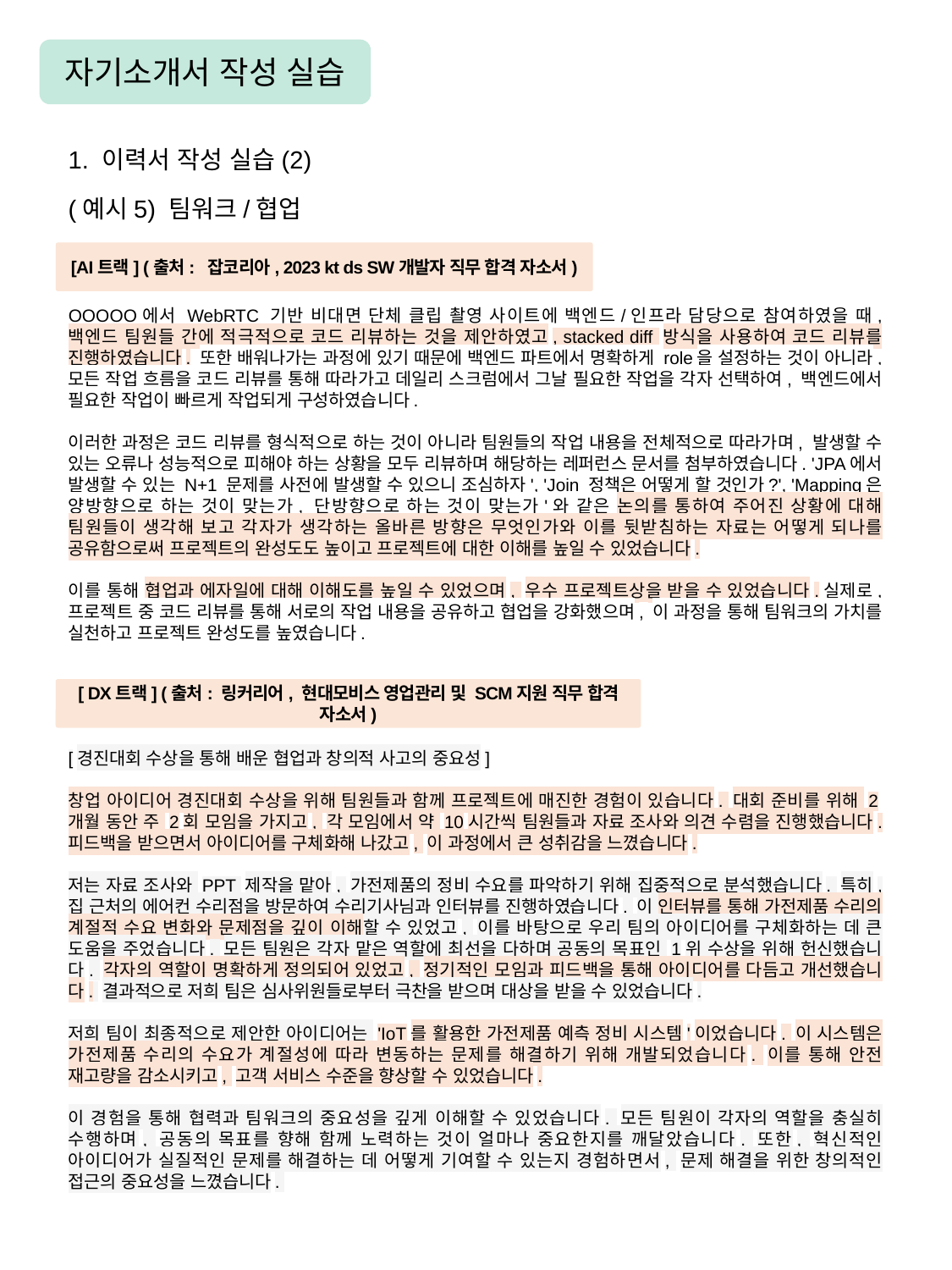

자기소개서 작성 실습
1. 이력서 작성 실습(2)
(예시5) 팀워크/협업
[AI트랙] (출처:  잡코리아, 2023 kt ds SW개발자 직무 합격 자소서)
OOOOO에서 WebRTC 기반 비대면 단체 클립 촬영 사이트에 백엔드/인프라 담당으로 참여하였을 때, 백엔드 팀원들 간에 적극적으로 코드 리뷰하는 것을 제안하였고, stacked diff 방식을 사용하여 코드 리뷰를 진행하였습니다. 또한 배워나가는 과정에 있기 때문에 백엔드 파트에서 명확하게 role을 설정하는 것이 아니라, 모든 작업 흐름을 코드 리뷰를 통해 따라가고 데일리 스크럼에서 그날 필요한 작업을 각자 선택하여, 백엔드에서 필요한 작업이 빠르게 작업되게 구성하였습니다.

이러한 과정은 코드 리뷰를 형식적으로 하는 것이 아니라 팀원들의 작업 내용을 전체적으로 따라가며, 발생할 수 있는 오류나 성능적으로 피해야 하는 상황을 모두 리뷰하며 해당하는 레퍼런스 문서를 첨부하였습니다. 'JPA에서 발생할 수 있는 N+1 문제를 사전에 발생할 수 있으니 조심하자', 'Join 정책은 어떻게 할 것인가?', 'Mapping은 양방향으로 하는 것이 맞는가, 단방향으로 하는 것이 맞는가'와 같은 논의를 통하여 주어진 상황에 대해 팀원들이 생각해 보고 각자가 생각하는 올바른 방향은 무엇인가와 이를 뒷받침하는 자료는 어떻게 되나를 공유함으로써 프로젝트의 완성도도 높이고 프로젝트에 대한 이해를 높일 수 있었습니다.

이를 통해 협업과 에자일에 대해 이해도를 높일 수 있었으며, 우수 프로젝트상을 받을 수 있었습니다.실제로, 프로젝트 중 코드 리뷰를 통해 서로의 작업 내용을 공유하고 협업을 강화했으며, 이 과정을 통해 팀워크의 가치를 실천하고 프로젝트 완성도를 높였습니다.
[ DX트랙] (출처: 링커리어, 현대모비스 영업관리 및 SCM지원 직무 합격 자소서)
[경진대회 수상을 통해 배운 협업과 창의적 사고의 중요성]

창업 아이디어 경진대회 수상을 위해 팀원들과 함께 프로젝트에 매진한 경험이 있습니다. 대회 준비를 위해 2개월 동안 주 2회 모임을 가지고, 각 모임에서 약 10시간씩 팀원들과 자료 조사와 의견 수렴을 진행했습니다. 피드백을 받으면서 아이디어를 구체화해 나갔고, 이 과정에서 큰 성취감을 느꼈습니다.

저는 자료 조사와 PPT 제작을 맡아, 가전제품의 정비 수요를 파악하기 위해 집중적으로 분석했습니다. 특히, 집 근처의 에어컨 수리점을 방문하여 수리기사님과 인터뷰를 진행하였습니다. 이 인터뷰를 통해 가전제품 수리의 계절적 수요 변화와 문제점을 깊이 이해할 수 있었고, 이를 바탕으로 우리 팀의 아이디어를 구체화하는 데 큰 도움을 주었습니다. 모든 팀원은 각자 맡은 역할에 최선을 다하며 공동의 목표인 1위 수상을 위해 헌신했습니다. 각자의 역할이 명확하게 정의되어 있었고, 정기적인 모임과 피드백을 통해 아이디어를 다듬고 개선했습니다. 결과적으로 저희 팀은 심사위원들로부터 극찬을 받으며 대상을 받을 수 있었습니다.

저희 팀이 최종적으로 제안한 아이디어는 'IoT를 활용한 가전제품 예측 정비 시스템'이었습니다. 이 시스템은 가전제품 수리의 수요가 계절성에 따라 변동하는 문제를 해결하기 위해 개발되었습니다. 이를 통해 안전 재고량을 감소시키고, 고객 서비스 수준을 향상할 수 있었습니다.

이 경험을 통해 협력과 팀워크의 중요성을 깊게 이해할 수 있었습니다. 모든 팀원이 각자의 역할을 충실히 수행하며, 공동의 목표를 향해 함께 노력하는 것이 얼마나 중요한지를 깨달았습니다. 또한, 혁신적인 아이디어가 실질적인 문제를 해결하는 데 어떻게 기여할 수 있는지 경험하면서, 문제 해결을 위한 창의적인 접근의 중요성을 느꼈습니다.